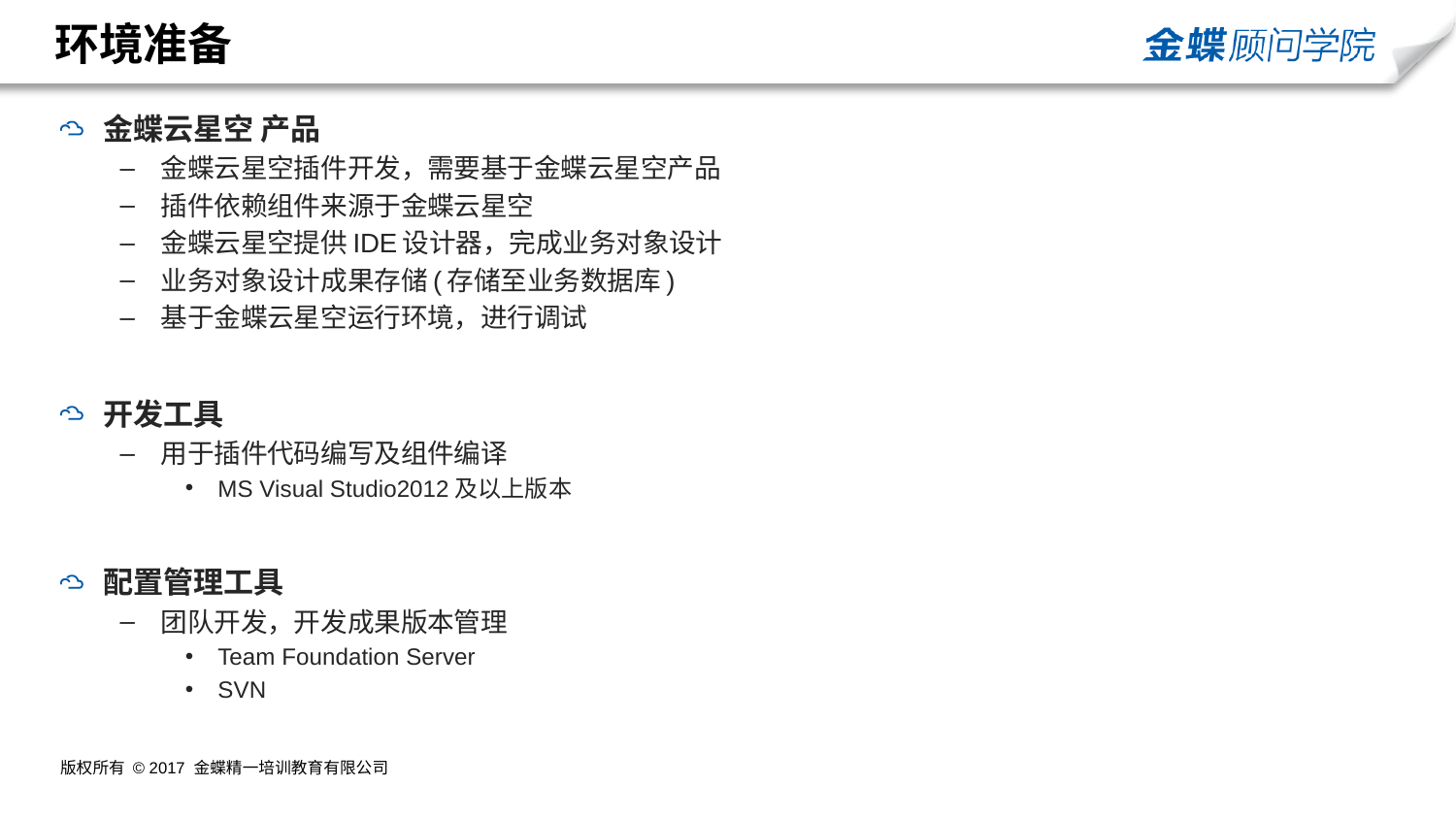

# 环境准备
金蝶云星空 产品
金蝶云星空插件开发，需要基于金蝶云星空产品
插件依赖组件来源于金蝶云星空
金蝶云星空提供IDE设计器，完成业务对象设计
业务对象设计成果存储(存储至业务数据库)
基于金蝶云星空运行环境，进行调试

开发工具
用于插件代码编写及组件编译
MS Visual Studio2012及以上版本

配置管理工具
团队开发，开发成果版本管理
Team Foundation Server
SVN